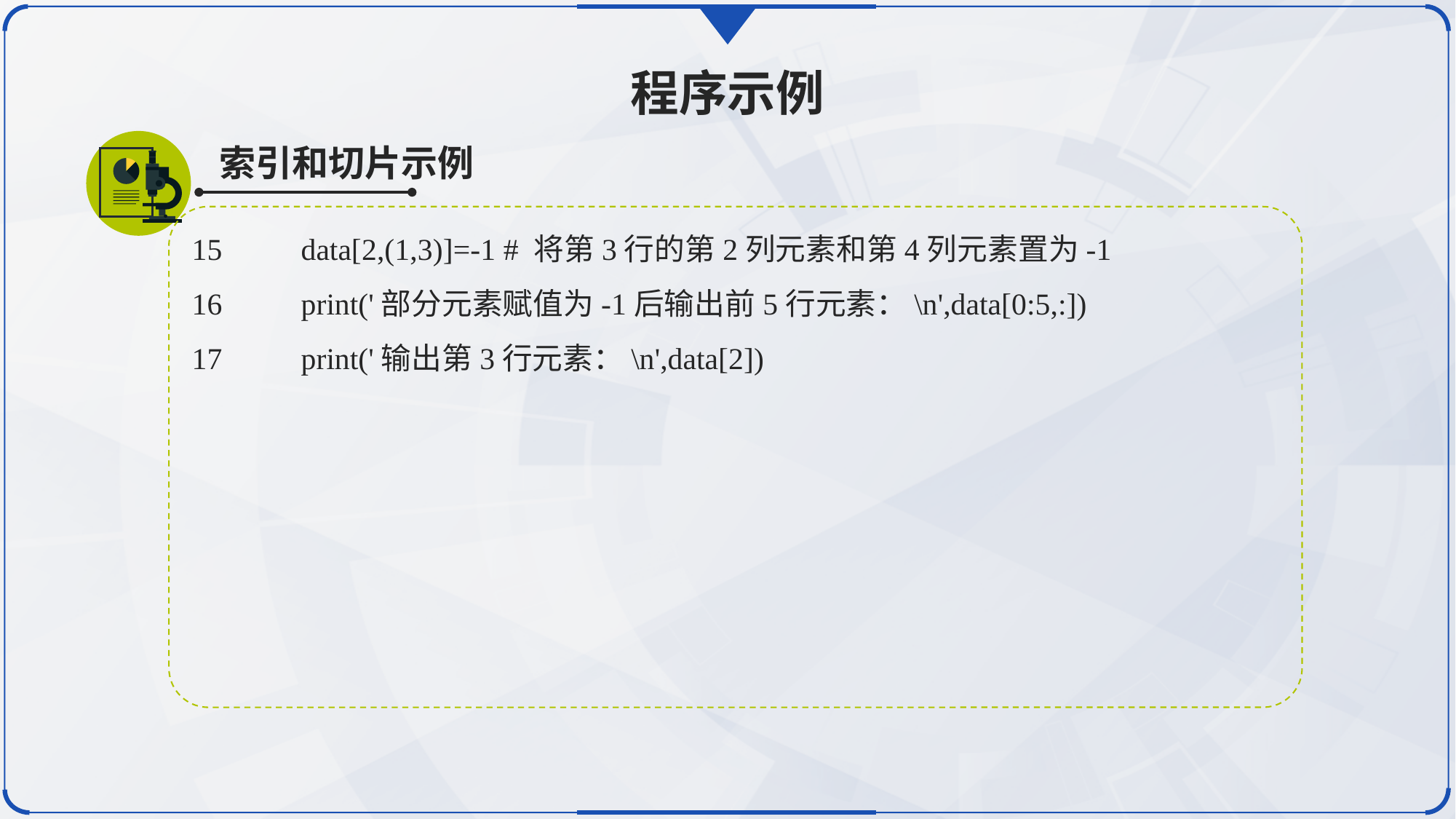

程序示例

索引和切片示例

15	data[2,(1,3)]=-1 # 将第3行的第2列元素和第4列元素置为-1
16	print('部分元素赋值为-1后输出前5行元素：\n',data[0:5,:])
17	print('输出第3行元素：\n',data[2])